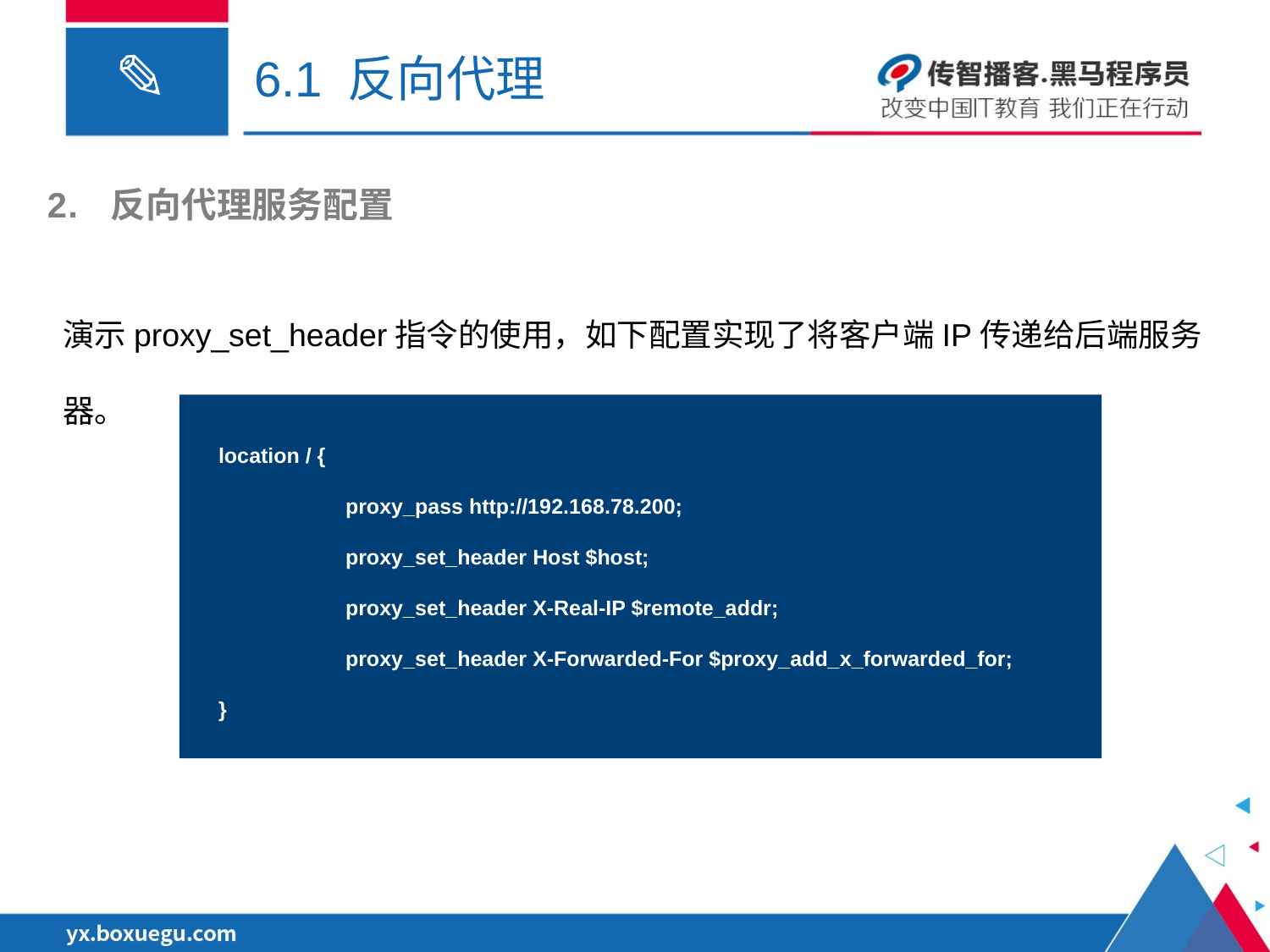

# 6.1 反向代理
反向代理服务配置
演示proxy_set_header指令的使用，如下配置实现了将客户端IP传递给后端服务器。

location / {
	proxy_pass http://192.168.78.200;
	proxy_set_header Host $host;
	proxy_set_header X-Real-IP $remote_addr;
	proxy_set_header X-Forwarded-For $proxy_add_x_forwarded_for;
}